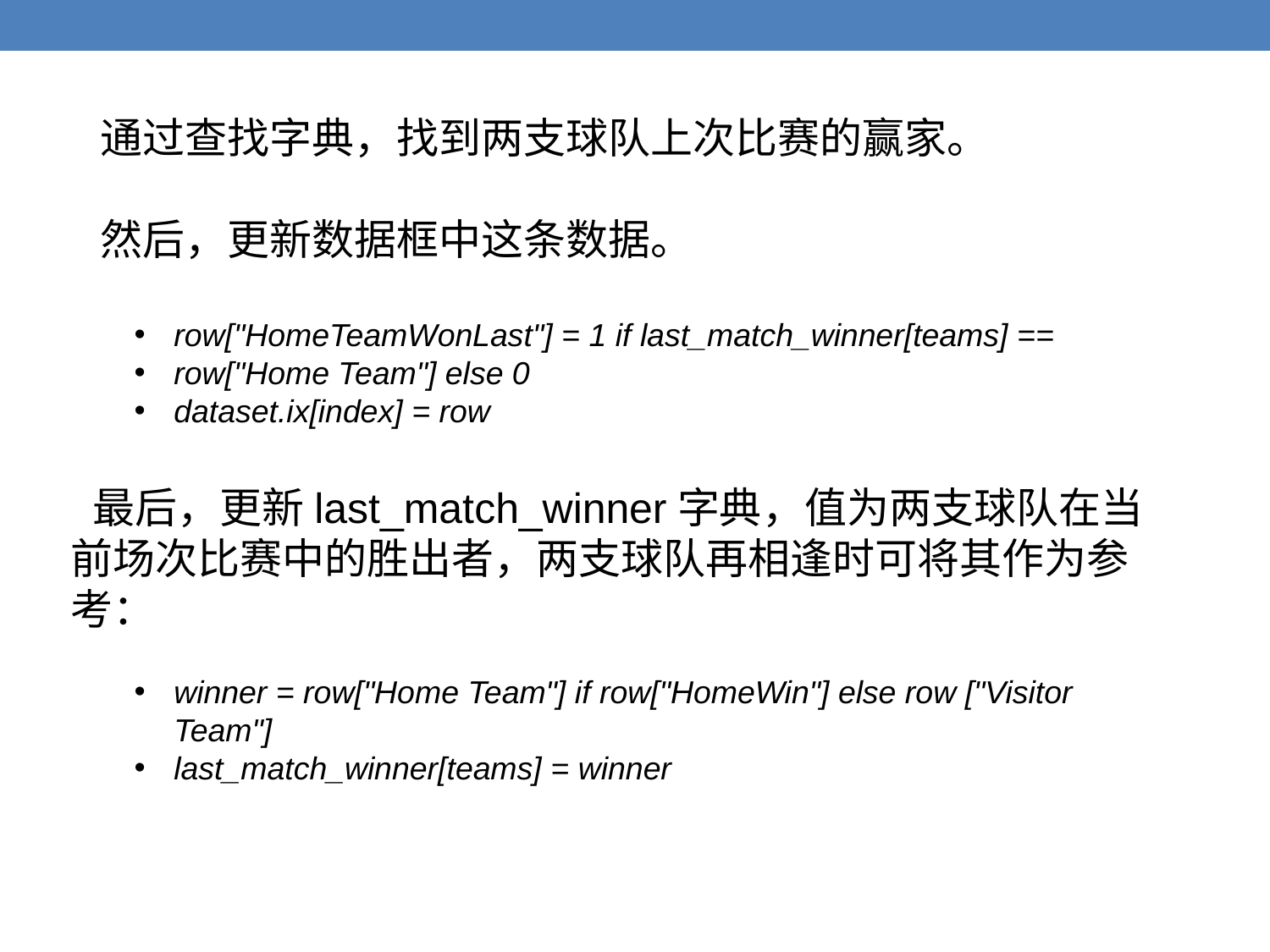

通过查找字典，找到两支球队上次比赛的赢家。

  然后，更新数据框中这条数据。

row["HomeTeamWonLast"] = 1 if last_match_winner[teams] ==
row["Home Team"] else 0
dataset.ix[index] = row
  最后，更新last_match_winner字典，值为两支球队在当前场次比赛中的胜出者，两支球队再相逢时可将其作为参考：

winner = row["Home Team"] if row["HomeWin"] else row ["Visitor Team"]
last_match_winner[teams] = winner